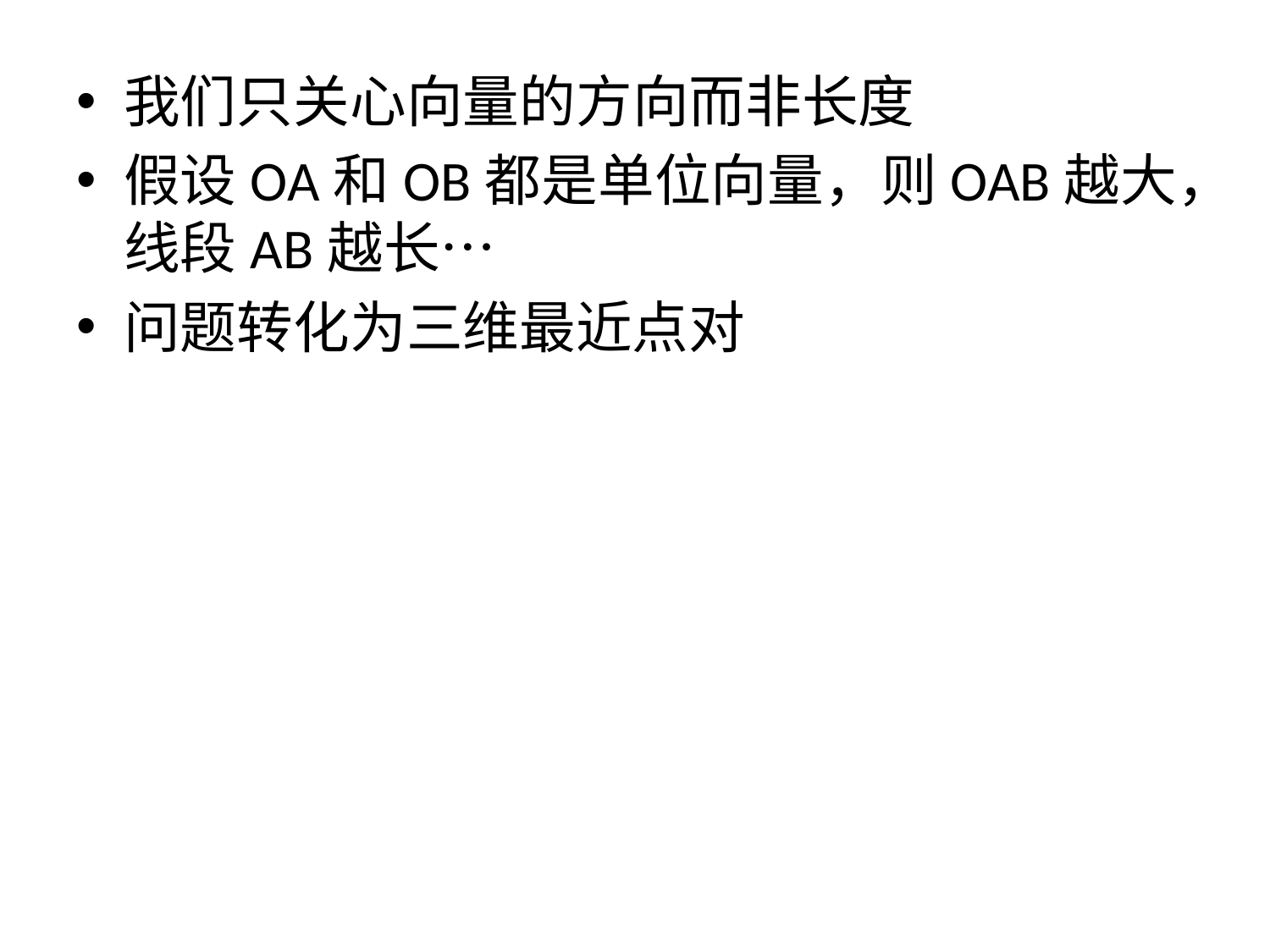

我们只关心向量的方向而非长度
假设OA和OB都是单位向量，则OAB越大，线段AB越长…
问题转化为三维最近点对